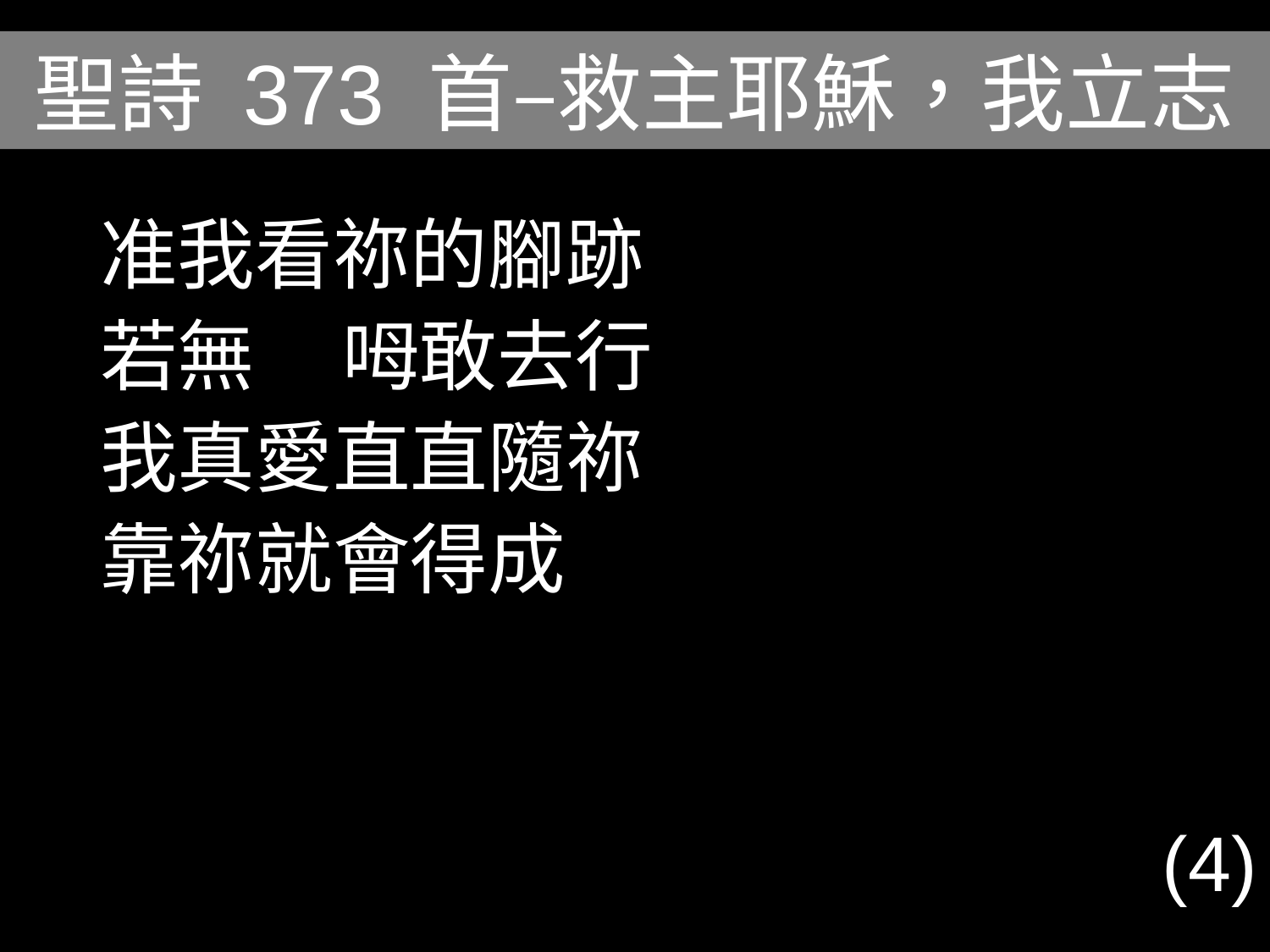

# 聖詩 373 首–救主耶穌，我立志
准我看祢的腳跡
若無     呣敢去行
我真愛直直隨祢
靠祢就會得成

(4)